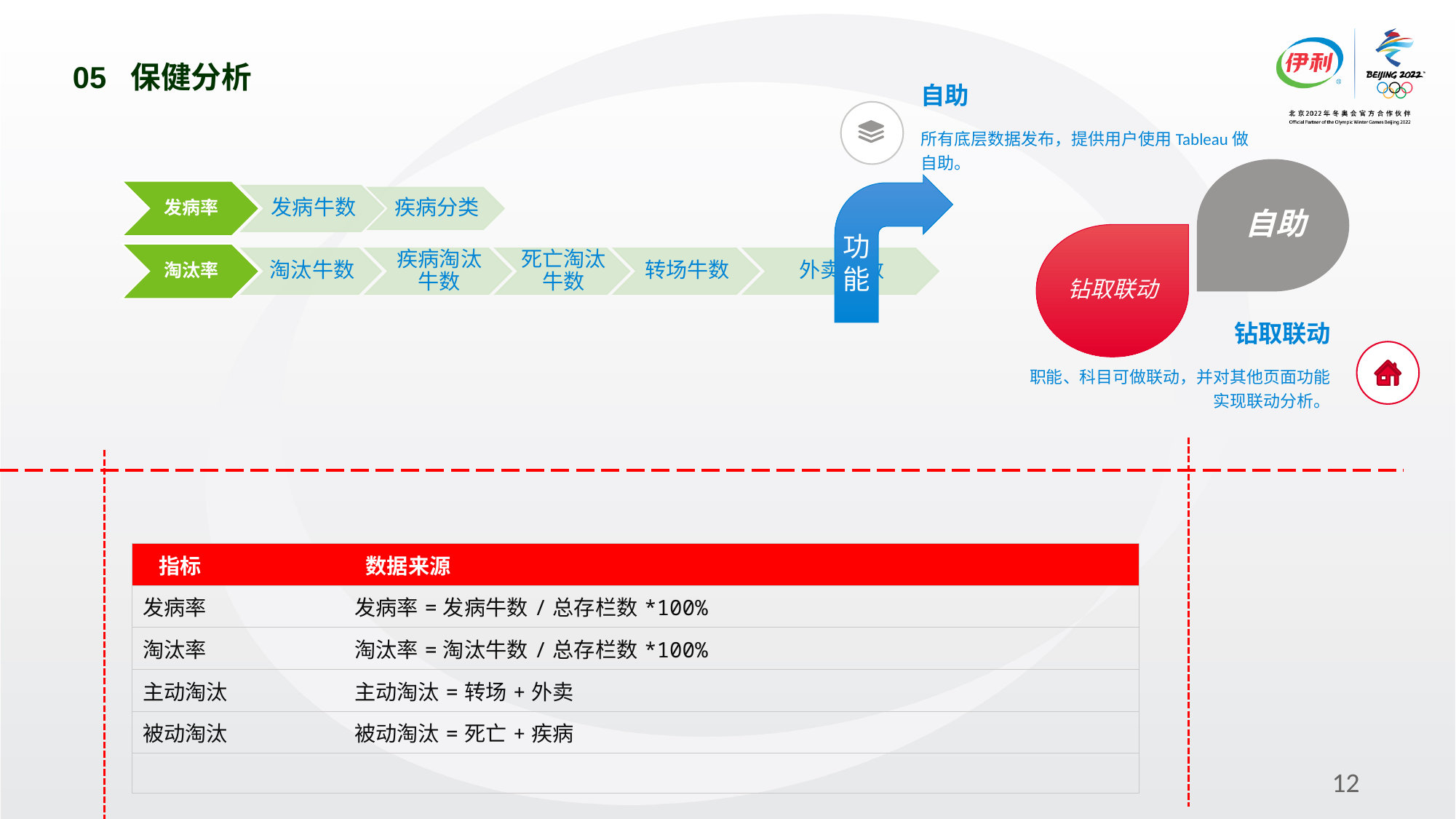

# 05  保健分析
自助

所有底层数据发布，提供用户使用Tableau做自助。

发病率
发病牛数
疾病分类
淘汰率
淘汰牛数
疾病淘汰牛数
死亡淘汰牛数
转场牛数
外卖牛数

自助

钻取联动

功能
钻取联动

职能、科目可做联动，并对其他页面功能实现联动分析。

| 指标 | 数据来源 |
| --- | --- |
| 发病率 | 发病率=发病牛数/总存栏数\*100% |
| 淘汰率 | 淘汰率=淘汰牛数/总存栏数\*100% |
| 主动淘汰 | 主动淘汰=转场+外卖 |
| 被动淘汰 | 被动淘汰=死亡+疾病 |
|  |  |
12